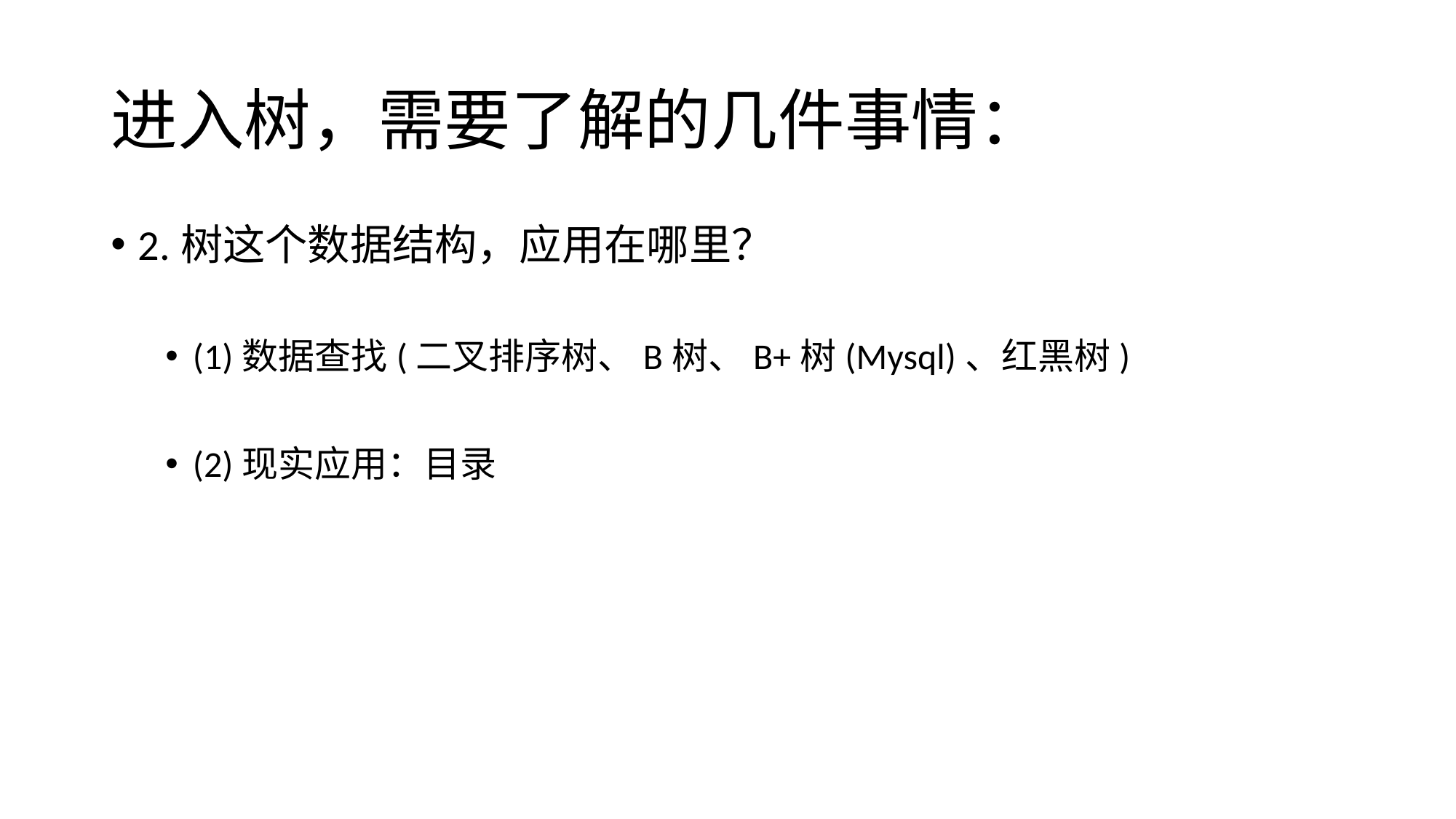

# 进入树，需要了解的几件事情：
2.树这个数据结构，应用在哪里？

(1)数据查找(二叉排序树、B树、B+树(Mysql)、红黑树)

(2)现实应用：目录